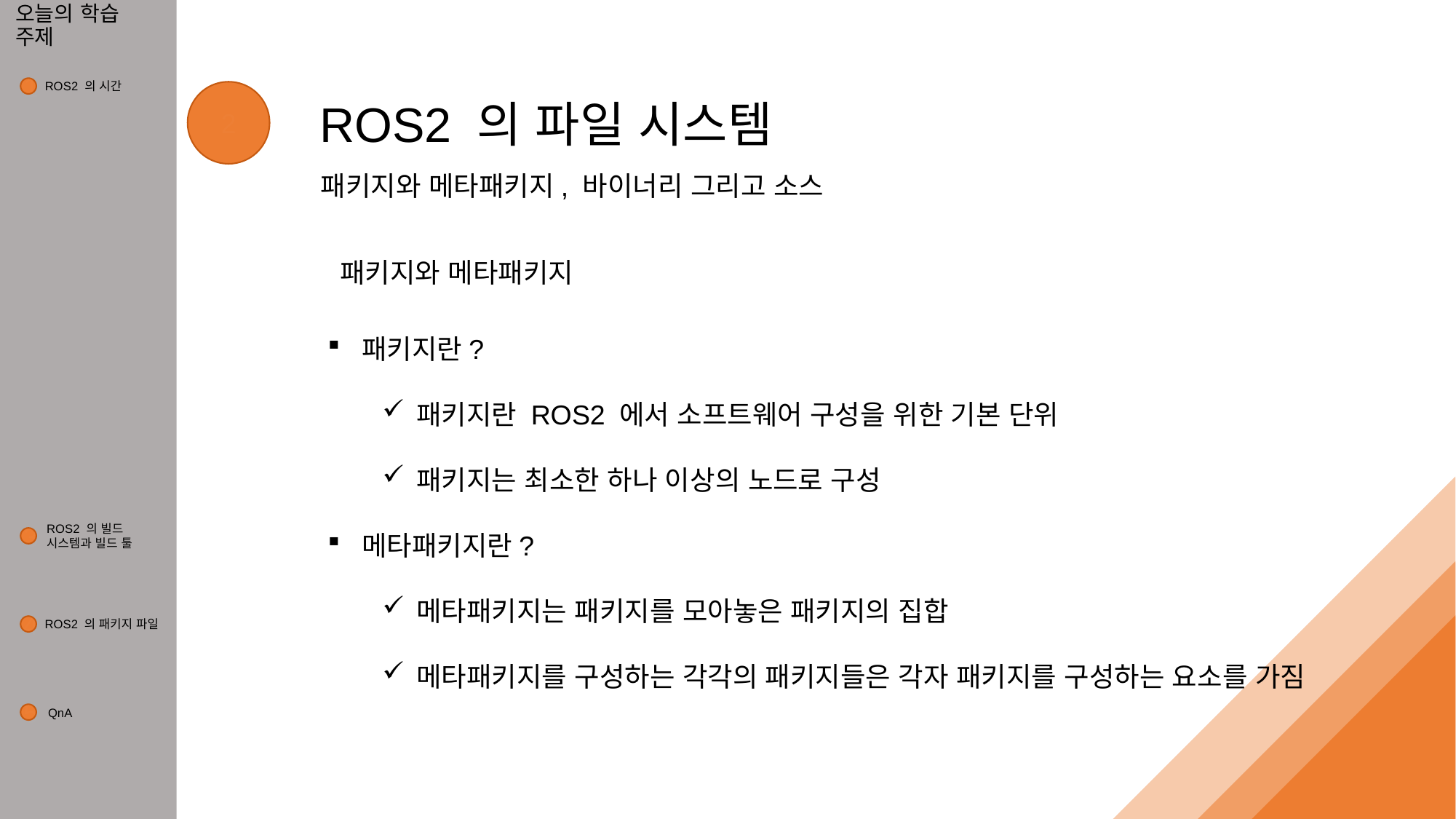

# 오늘의 학습 주제
ROS2 의 시간
1
2
ROS2 의 파일 시스템
패키지와 메타패키지, 바이너리 그리고 소스
패키지와 메타패키지
패키지란?

패키지란 ROS2 에서 소프트웨어 구성을 위한 기본 단위

패키지는 최소한 하나 이상의 노드로 구성

메타패키지란?

메타패키지는 패키지를 모아놓은 패키지의 집합

메타패키지를 구성하는 각각의 패키지들은 각자 패키지를 구성하는 요소를 가짐

ROS2 의 빌드
시스템과 빌드 툴
3
ROS2 의 패키지 파일
4
QnA
5